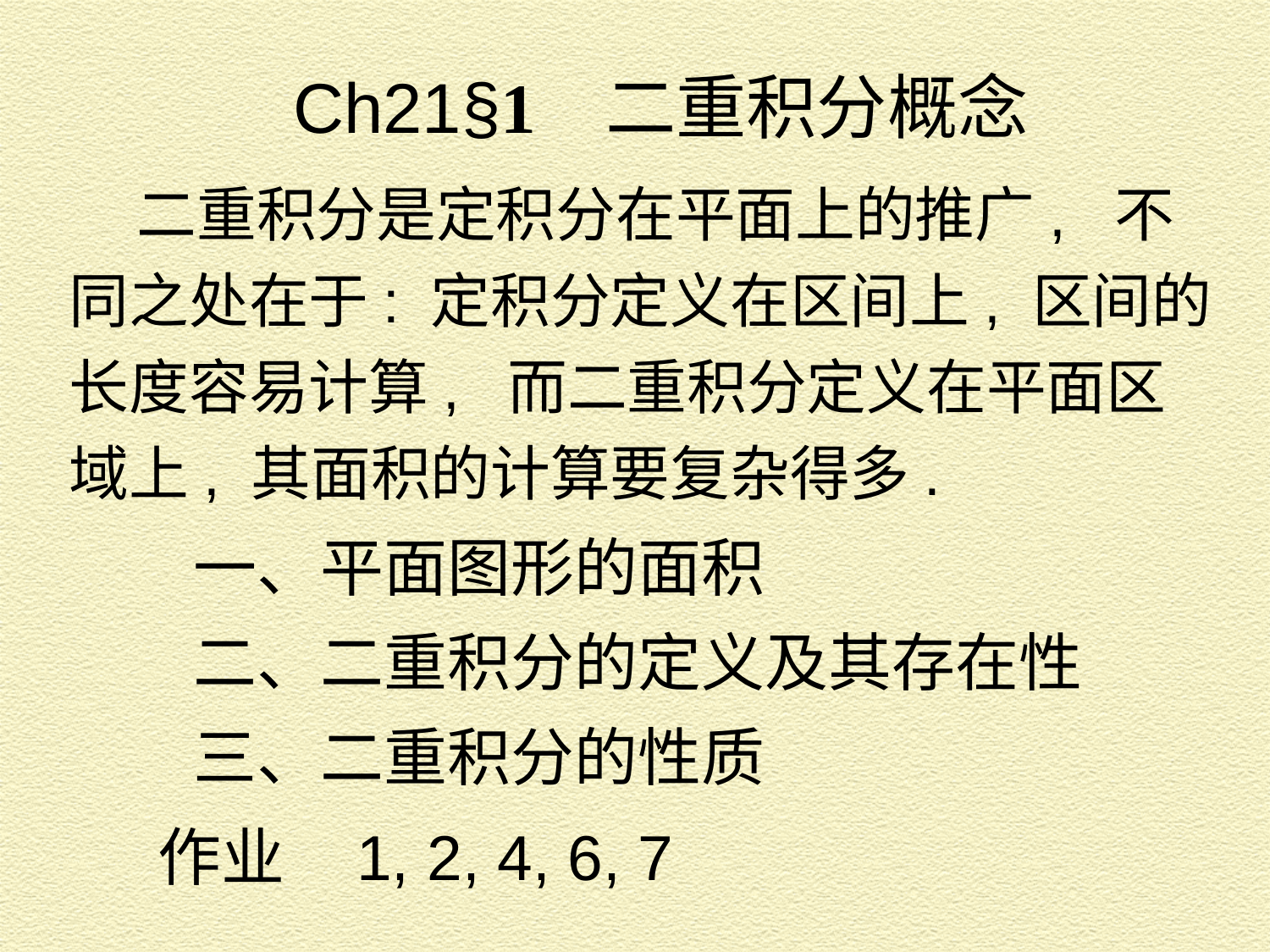

Ch21§1   二重积分概念
    二重积分是定积分在平面上的推广,  不
同之处在于: 定积分定义在区间上, 区间的
长度容易计算,  而二重积分定义在平面区
域上, 其面积的计算要复杂得多.
一、平面图形的面积
二、二重积分的定义及其存在性
三、二重积分的性质
作业    1, 2, 4, 6, 7